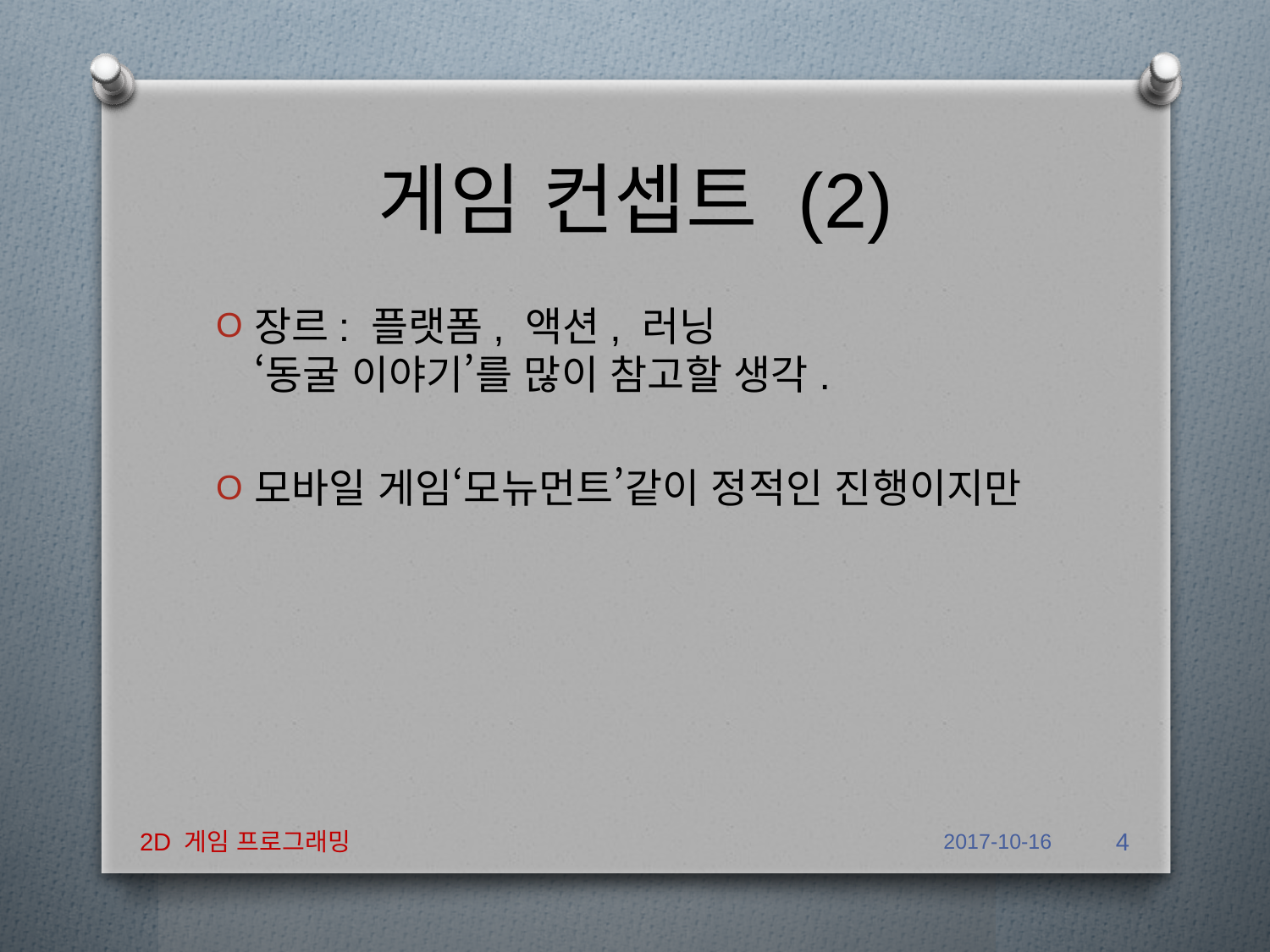

# 게임 컨셉트 (2)
장르: 플랫폼, 액션, 러닝
‘동굴 이야기’를 많이 참고할 생각.

모바일 게임‘모뉴먼트’같이 정적인 진행이지만

2D 게임 프로그래밍
2017-10-16
4